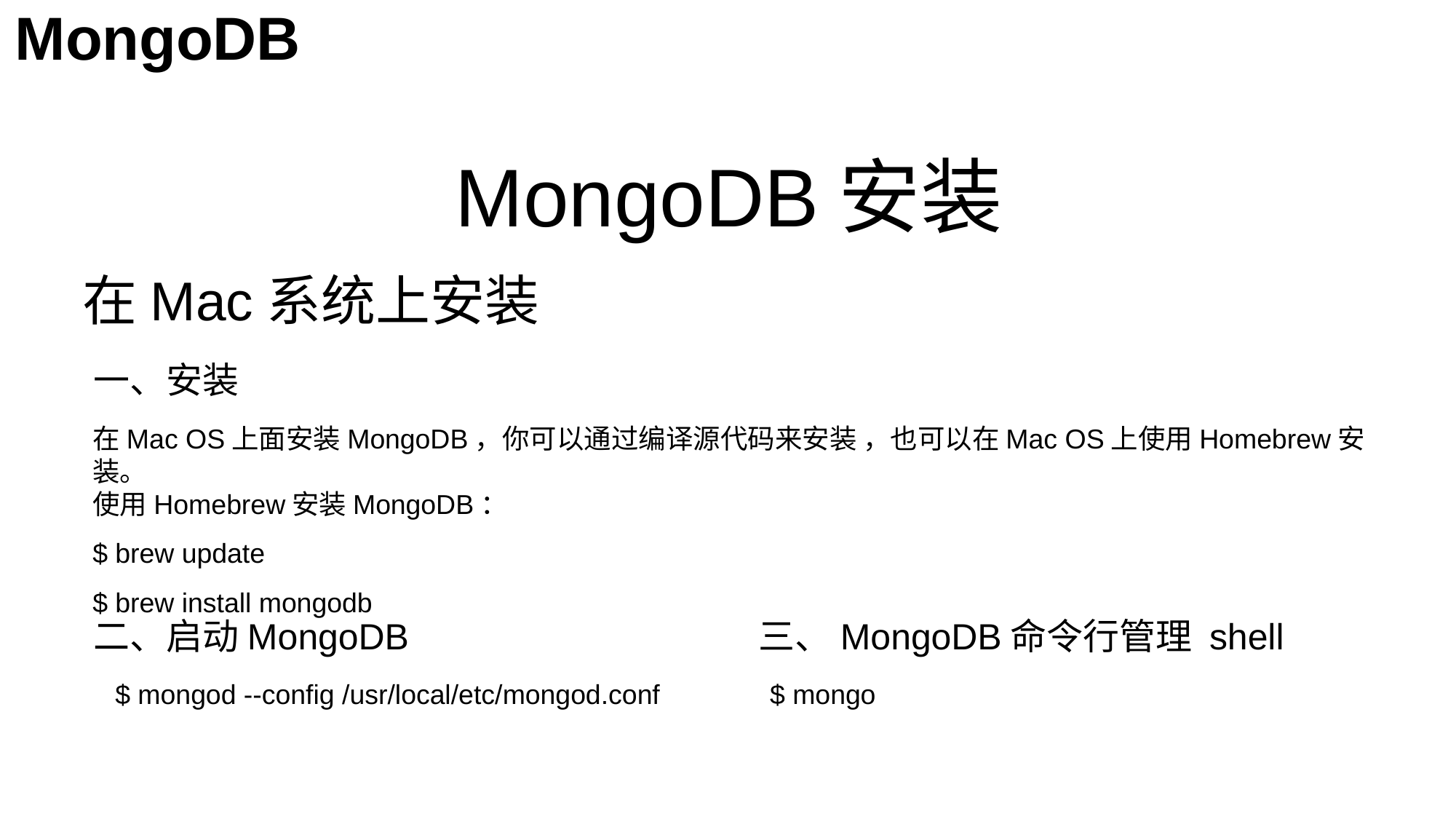

# MongoDB
MongoDB安装
在Mac系统上安装
一、安装
在Mac OS上面安装MongoDB，你可以通过编译源代码来安装 ，也可以在Mac OS上使用Homebrew安装。
使用Homebrew安装MongoDB：
$ brew update
$ brew install mongodb
三、MongoDB命令行管理 shell
二、启动MongoDB
$ mongod --config /usr/local/etc/mongod.conf
$ mongo